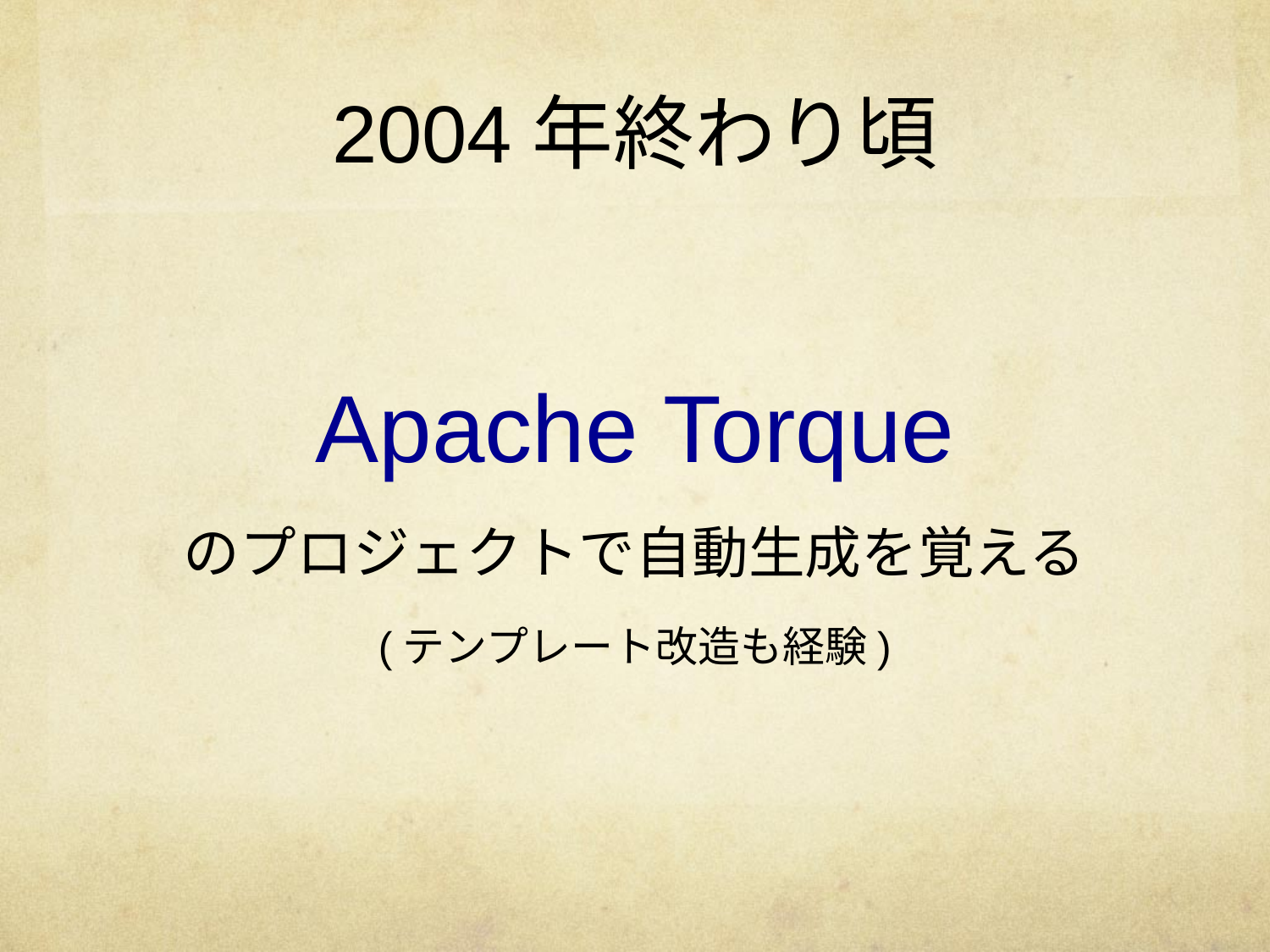

# 2004年終わり頃

Apache Torque
のプロジェクトで自動生成を覚える
(テンプレート改造も経験)